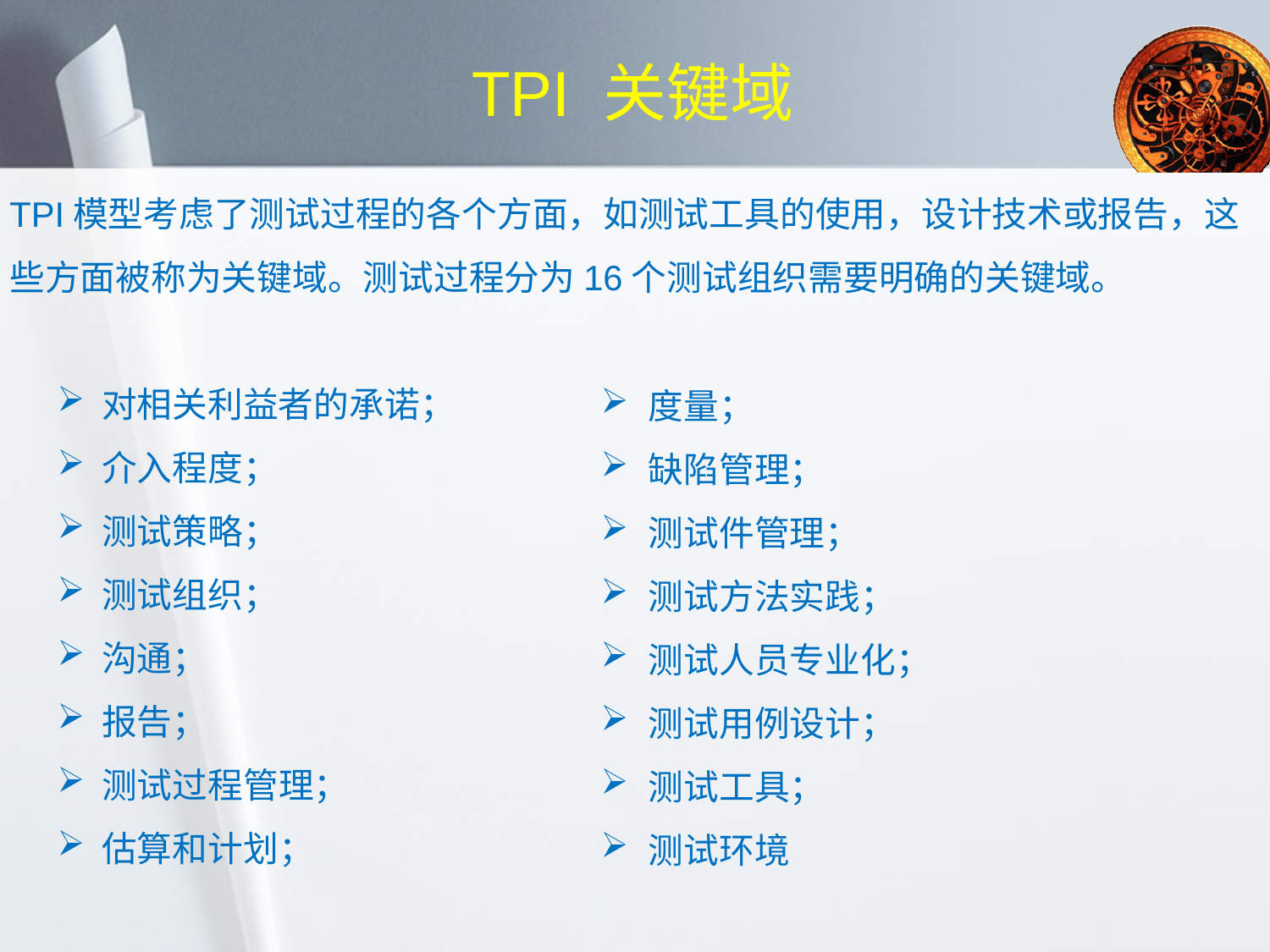

# TPI 关键域
TPI模型考虑了测试过程的各个方面，如测试工具的使用，设计技术或报告，这些方面被称为关键域。测试过程分为16个测试组织需要明确的关键域。

 对相关利益者的承诺；
 介入程度；
 测试策略；
 测试组织；
 沟通；
 报告；
 测试过程管理；
 估算和计划；
度量；
缺陷管理；
测试件管理；
测试方法实践；
测试人员专业化；
测试用例设计；
测试工具；
测试环境